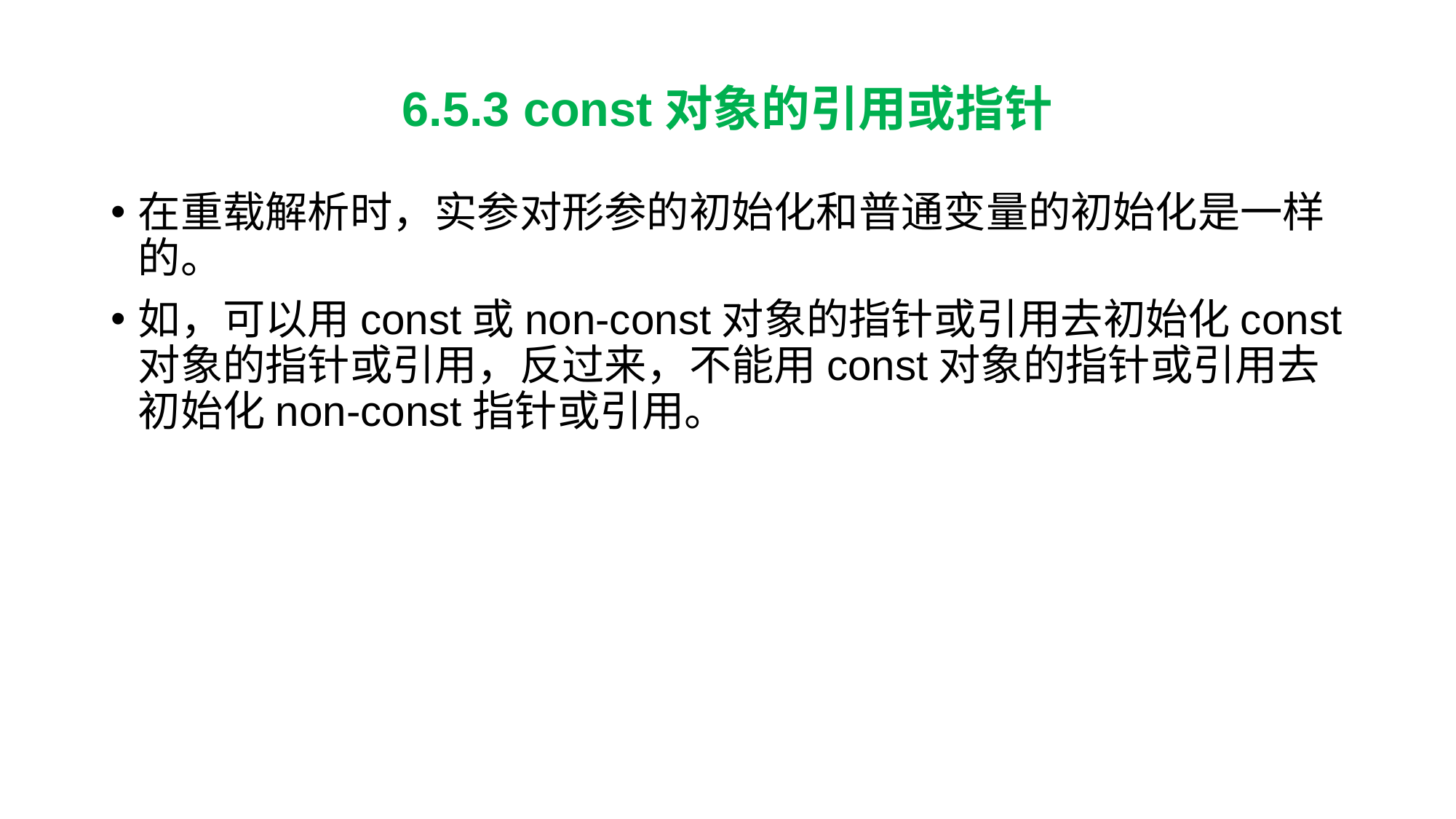

# 6.5.3 const对象的引用或指针
在重载解析时，实参对形参的初始化和普通变量的初始化是一样的。
如，可以用const或non-const对象的指针或引用去初始化const对象的指针或引用，反过来，不能用const对象的指针或引用去初始化non-const指针或引用。